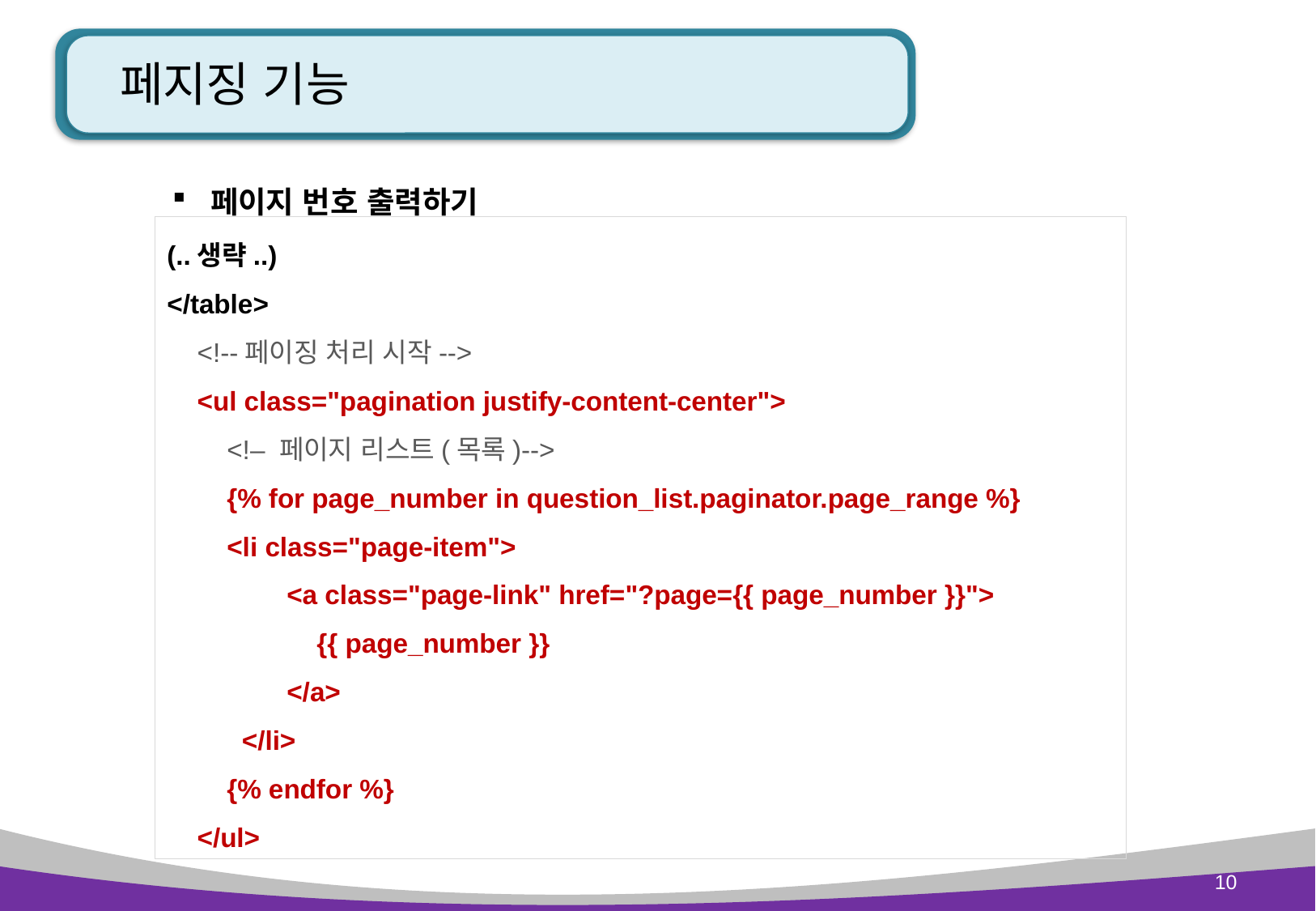

# 페지징 기능
페이지 번호 출력하기
(..생략..)
</table>
    <!--페이징 처리 시작-->
    <ul class="pagination justify-content-center">
        <!– 페이지 리스트(목록)-->
        {% for page_number in question_list.paginator.page_range %}
        <li class="page-item">
                <a class="page-link" href="?page={{ page_number }}">
                    {{ page_number }}
                </a>
          </li>
        {% endfor %}
    </ul>
10